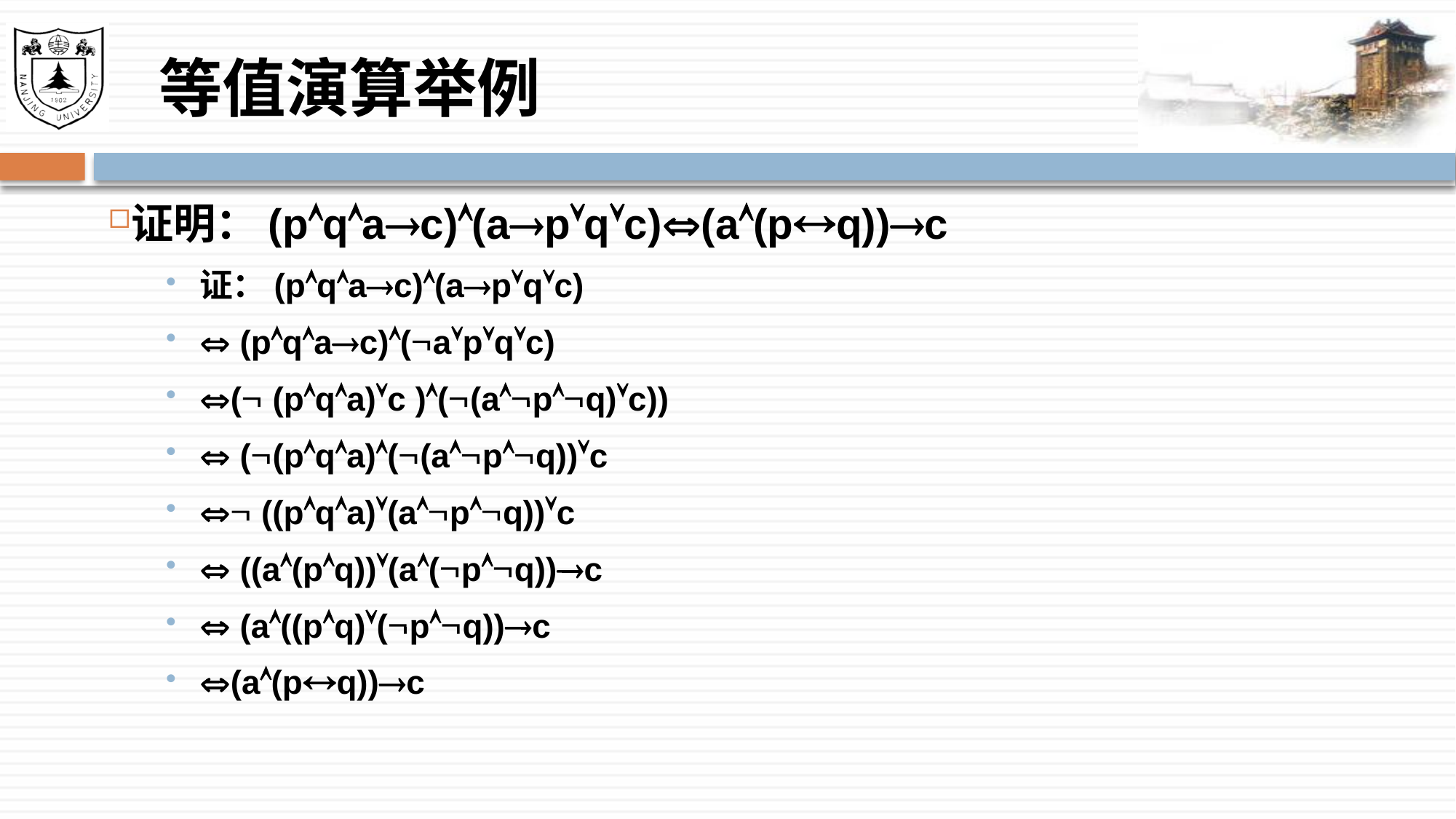

# 等值演算举例
证明：(p∧q∧a→c)∧(a→p∨q∨c)⇔(a∧(p↔q))→c
证：(p∧q∧a→c)∧(a→p∨q∨c)
⇔ (p∧q∧a→c)∧(¬a∨p∨q∨c)
⇔(¬ (p∧q∧a)∨c )∧(¬(a∧¬p∧¬q)∨c))
⇔ (¬(p∧q∧a)∧(¬(a∧¬p∧¬q))∨c
⇔¬ ((p∧q∧a)∨(a∧¬p∧¬q))∨c
⇔ ((a∧(p∧q))∨(a∧(¬p∧¬q))→c
⇔ (a∧((p∧q)∨(¬p∧¬q))→c
⇔(a∧(p↔q))→c